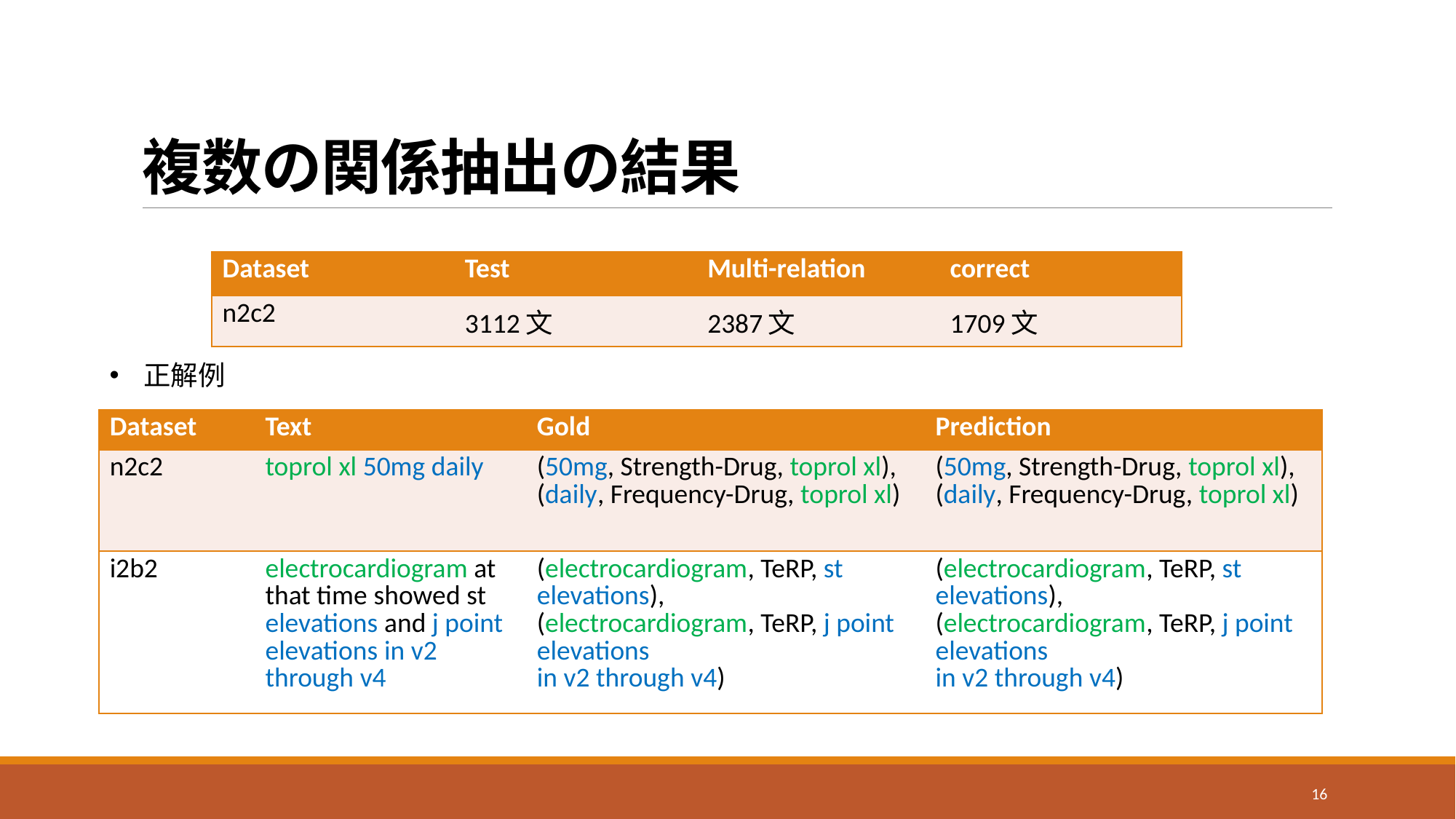

# 複数の関係抽出の結果
| Dataset | Test | Multi-relation | correct |
| --- | --- | --- | --- |
| n2c2 | 3112文 | 2387文 | 1709文 |
正解例
| Dataset | Text | Gold | Prediction |
| --- | --- | --- | --- |
| n2c2 | toprol xl 50mg daily | (50mg, Strength-Drug, toprol xl), (daily, Frequency-Drug, toprol xl) | (50mg, Strength-Drug, toprol xl), (daily, Frequency-Drug, toprol xl) |
| i2b2 | electrocardiogram at that time showed st elevations and j point elevations in v2 through v4 | (electrocardiogram, TeRP, st elevations), (electrocardiogram, TeRP, j point elevations in v2 through v4) | (electrocardiogram, TeRP, st elevations), (electrocardiogram, TeRP, j point elevations in v2 through v4) |
16